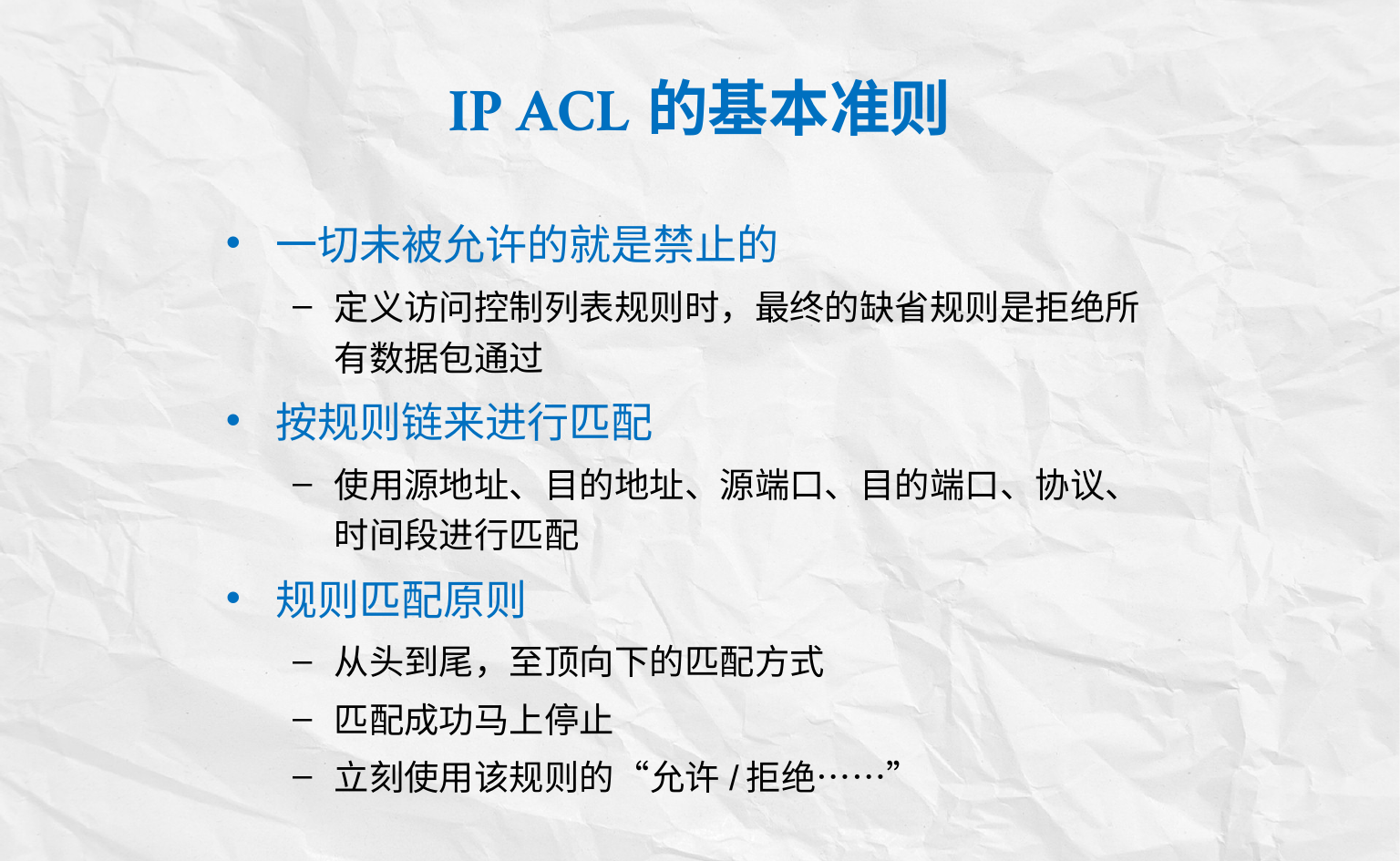

# IP ACL的基本准则
一切未被允许的就是禁止的
定义访问控制列表规则时，最终的缺省规则是拒绝所有数据包通过
按规则链来进行匹配
使用源地址、目的地址、源端口、目的端口、协议、时间段进行匹配
规则匹配原则
从头到尾，至顶向下的匹配方式
匹配成功马上停止
立刻使用该规则的“允许/拒绝……”

7